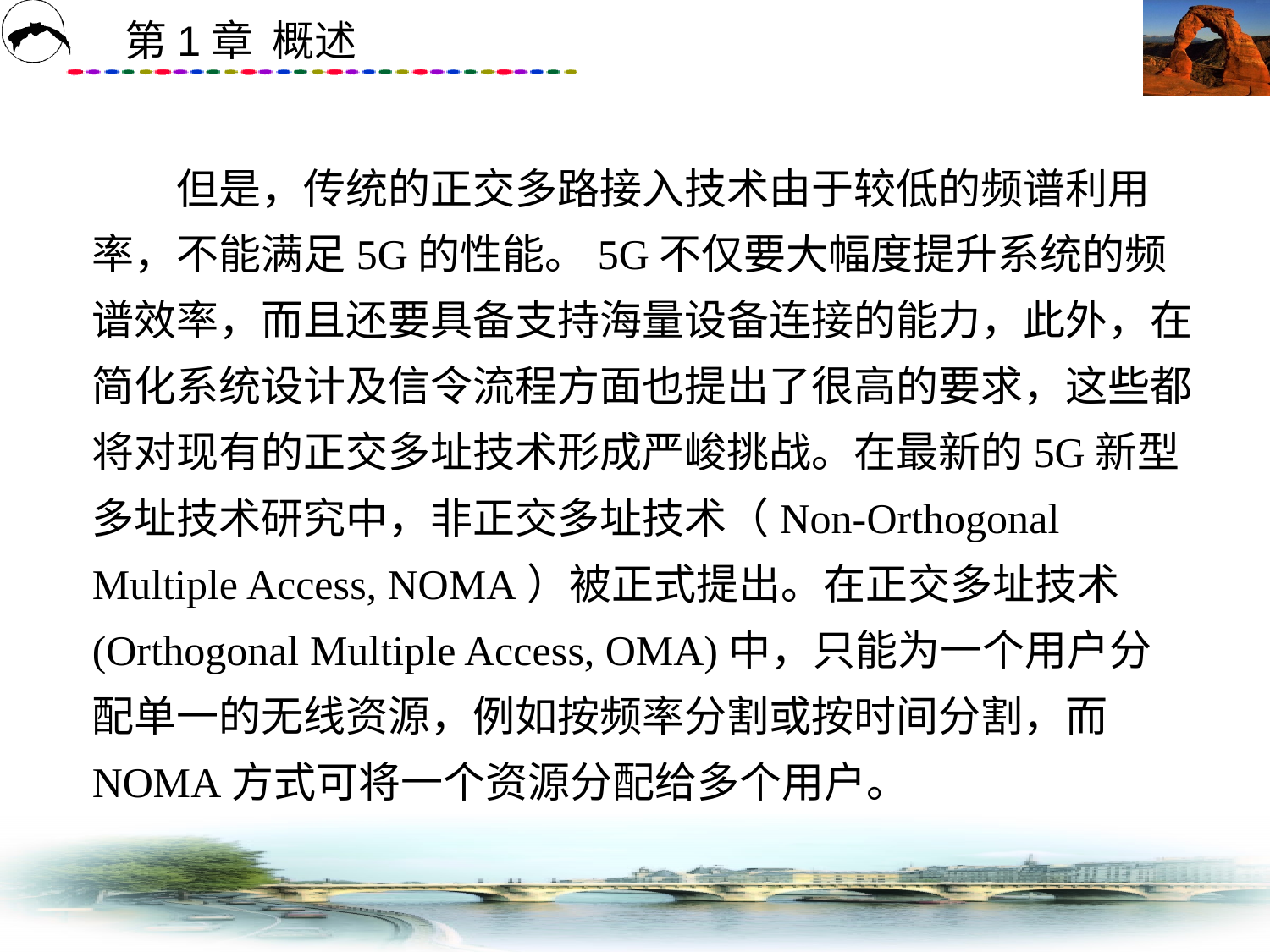

# 但是，传统的正交多路接入技术由于较低的频谱利用率，不能满足5G的性能。5G不仅要大幅度提升系统的频谱效率，而且还要具备支持海量设备连接的能力，此外，在简化系统设计及信令流程方面也提出了很高的要求，这些都将对现有的正交多址技术形成严峻挑战。在最新的5G新型多址技术研究中，非正交多址技术（Non-Orthogonal Multiple Access, NOMA）被正式提出。在正交多址技术(Orthogonal Multiple Access, OMA)中，只能为一个用户分配单一的无线资源，例如按频率分割或按时间分割，而NOMA方式可将一个资源分配给多个用户。